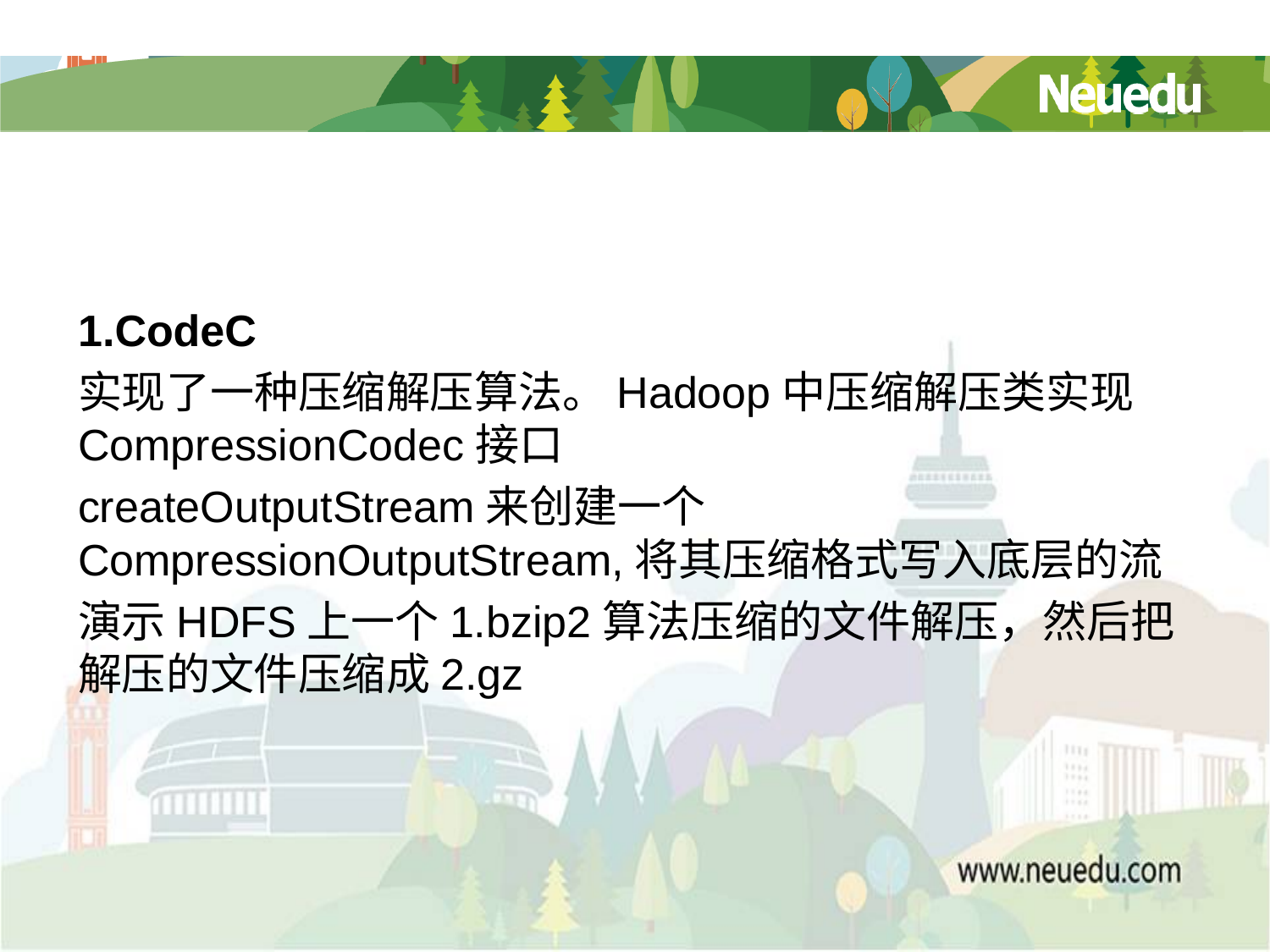

#
1.CodeC
实现了一种压缩解压算法。Hadoop中压缩解压类实现CompressionCodec接口
createOutputStream来创建一个CompressionOutputStream,将其压缩格式写入底层的流
演示HDFS上一个1.bzip2算法压缩的文件解压，然后把解压的文件压缩成2.gz